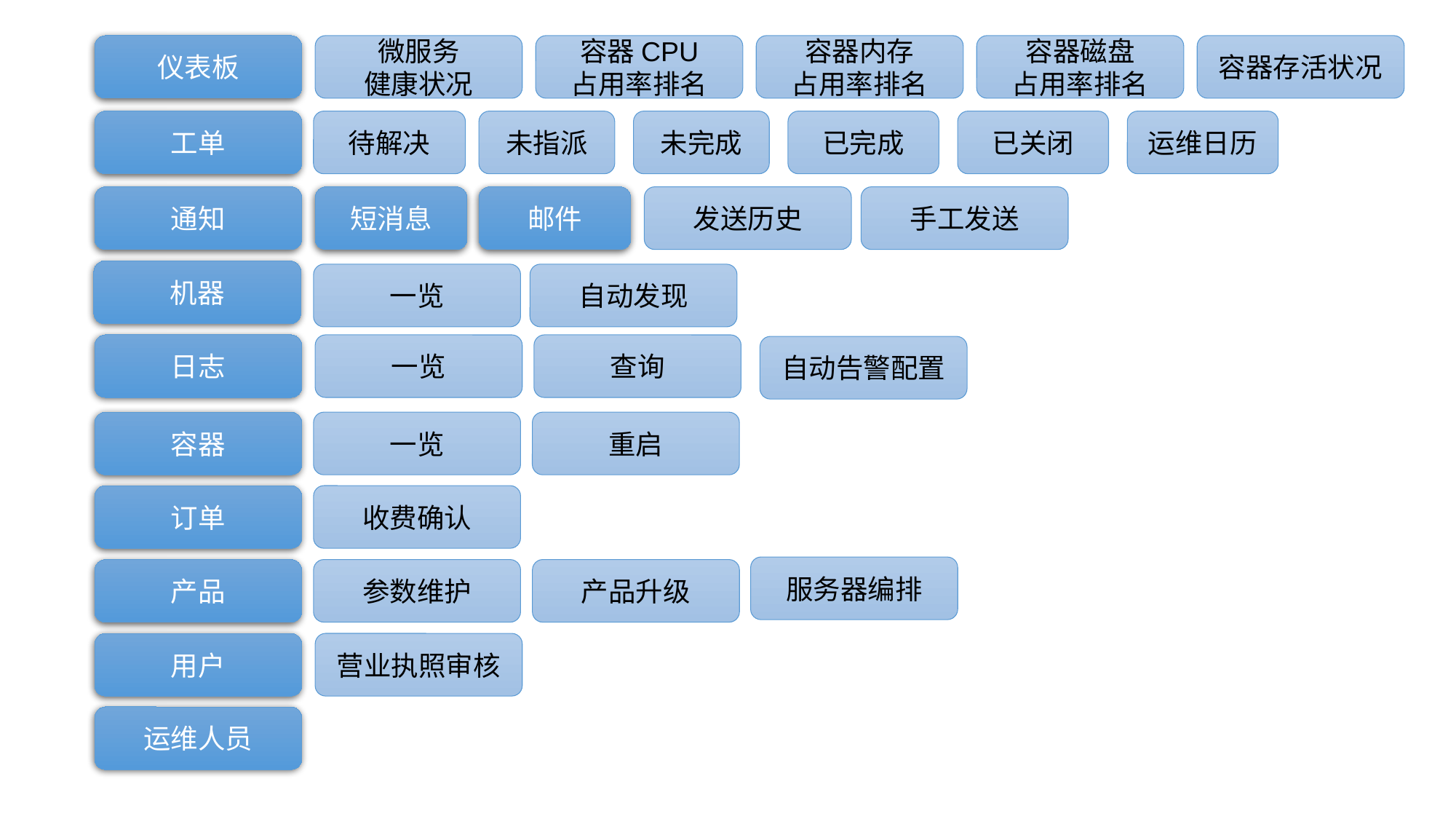

仪表板
微服务
健康状况
容器CPU
占用率排名
容器内存
占用率排名
容器磁盘
占用率排名
容器存活状况
工单
待解决
未指派
未完成
已完成
已关闭
运维日历
通知
短消息
邮件
发送历史
手工发送
机器
一览
自动发现
日志
一览
查询
自动告警配置
容器
一览
重启
订单
收费确认
服务器编排
产品
参数维护
产品升级
用户
营业执照审核
运维人员